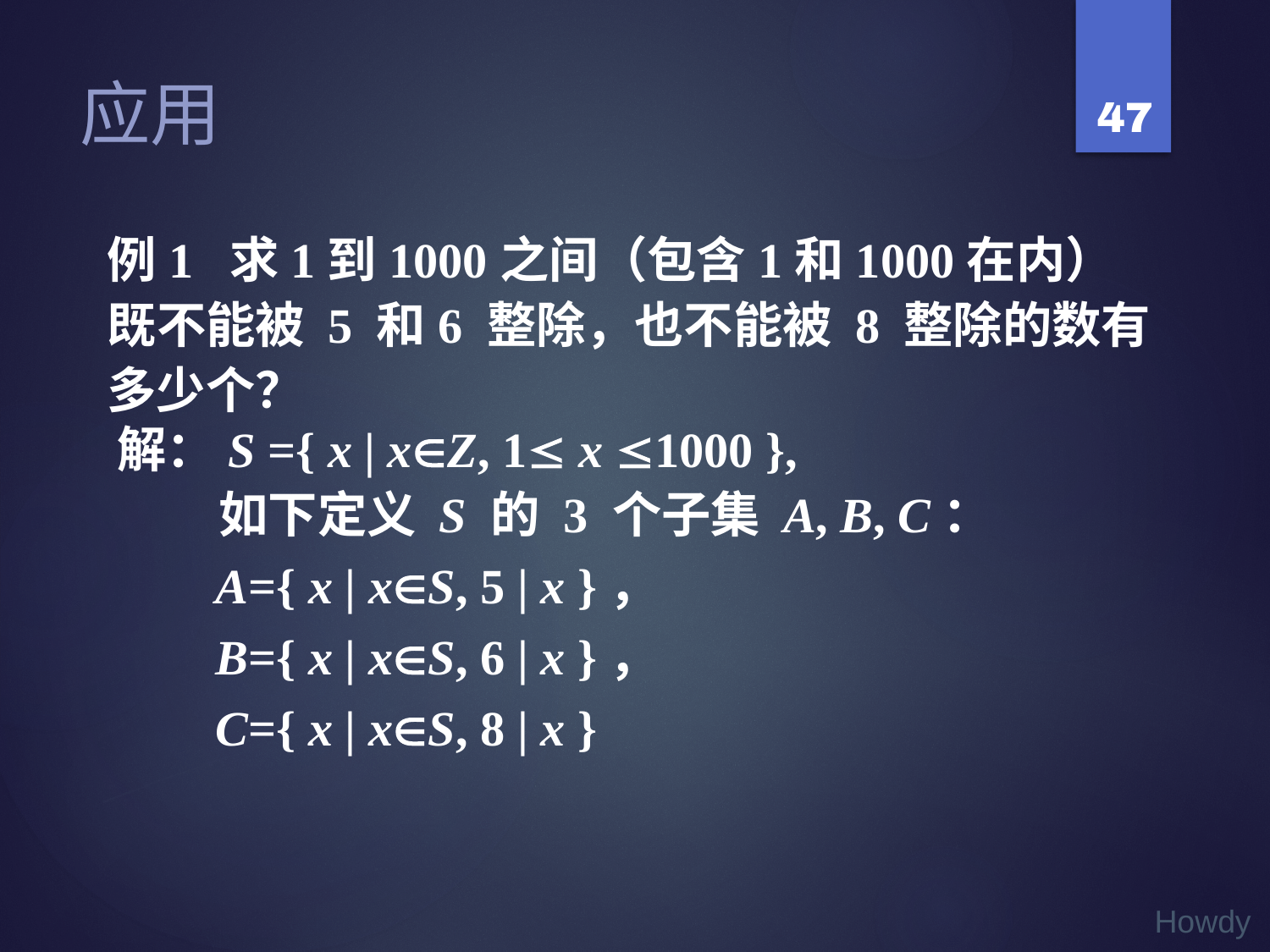

47
# 应用
例1  求1到1000之间（包含1和1000在内）既不能被 5 和6 整除，也不能被 8 整除的数有多少个？
解：S ={ x | x∈Z, 1≤ x ≤1000 },
        如下定义 S 的 3 个子集 A, B, C：
        A={ x | x∈S, 5 | x }，
        B={ x | x∈S, 6 | x }，
        C={ x | x∈S, 8 | x }